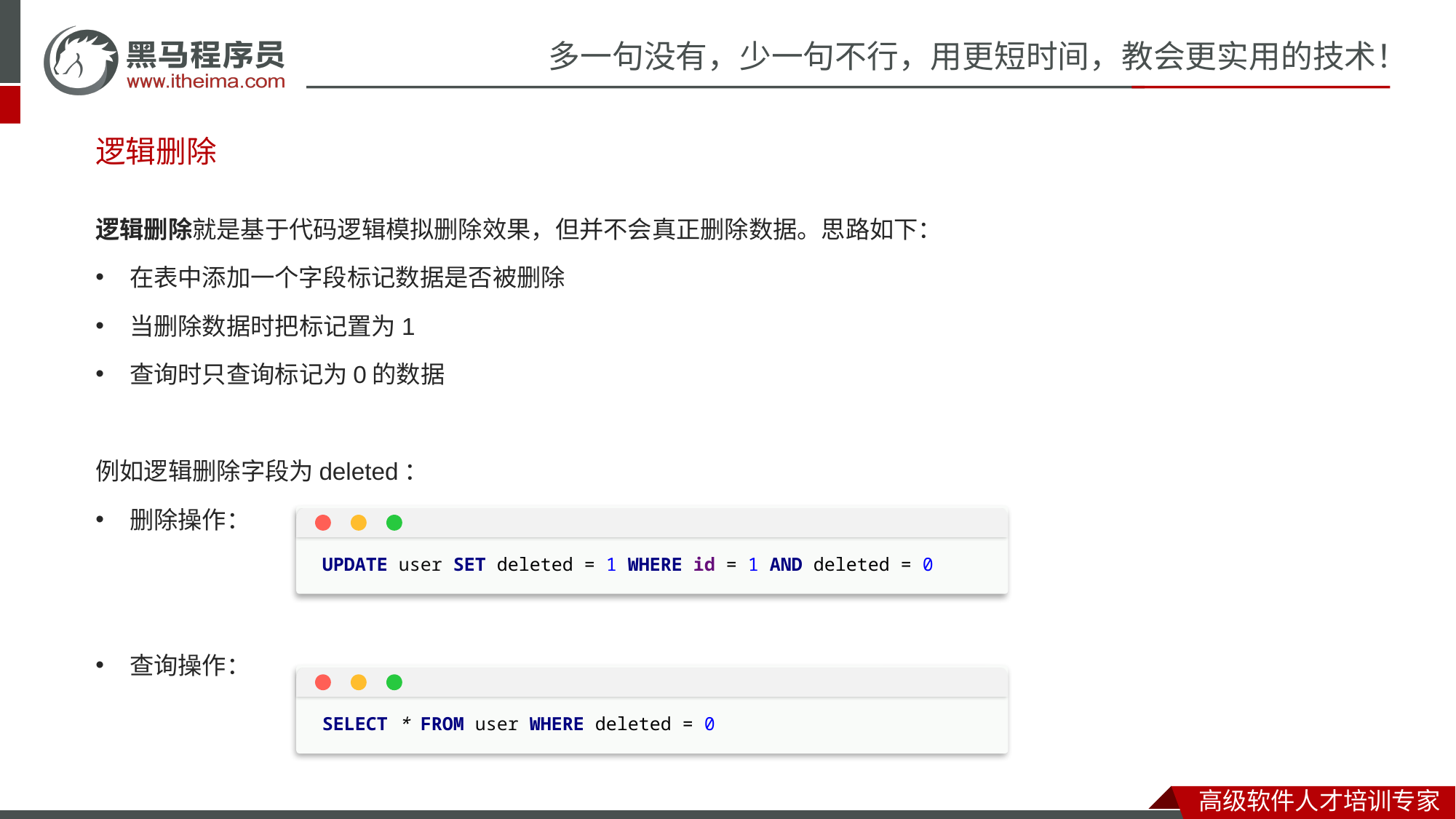

逻辑删除
逻辑删除就是基于代码逻辑模拟删除效果，但并不会真正删除数据。思路如下：
在表中添加一个字段标记数据是否被删除
当删除数据时把标记置为1
查询时只查询标记为0的数据

例如逻辑删除字段为deleted：
删除操作：

查询操作：

UPDATE user SET deleted = 1 WHERE id = 1 AND deleted = 0

SELECT * FROM user WHERE deleted = 0